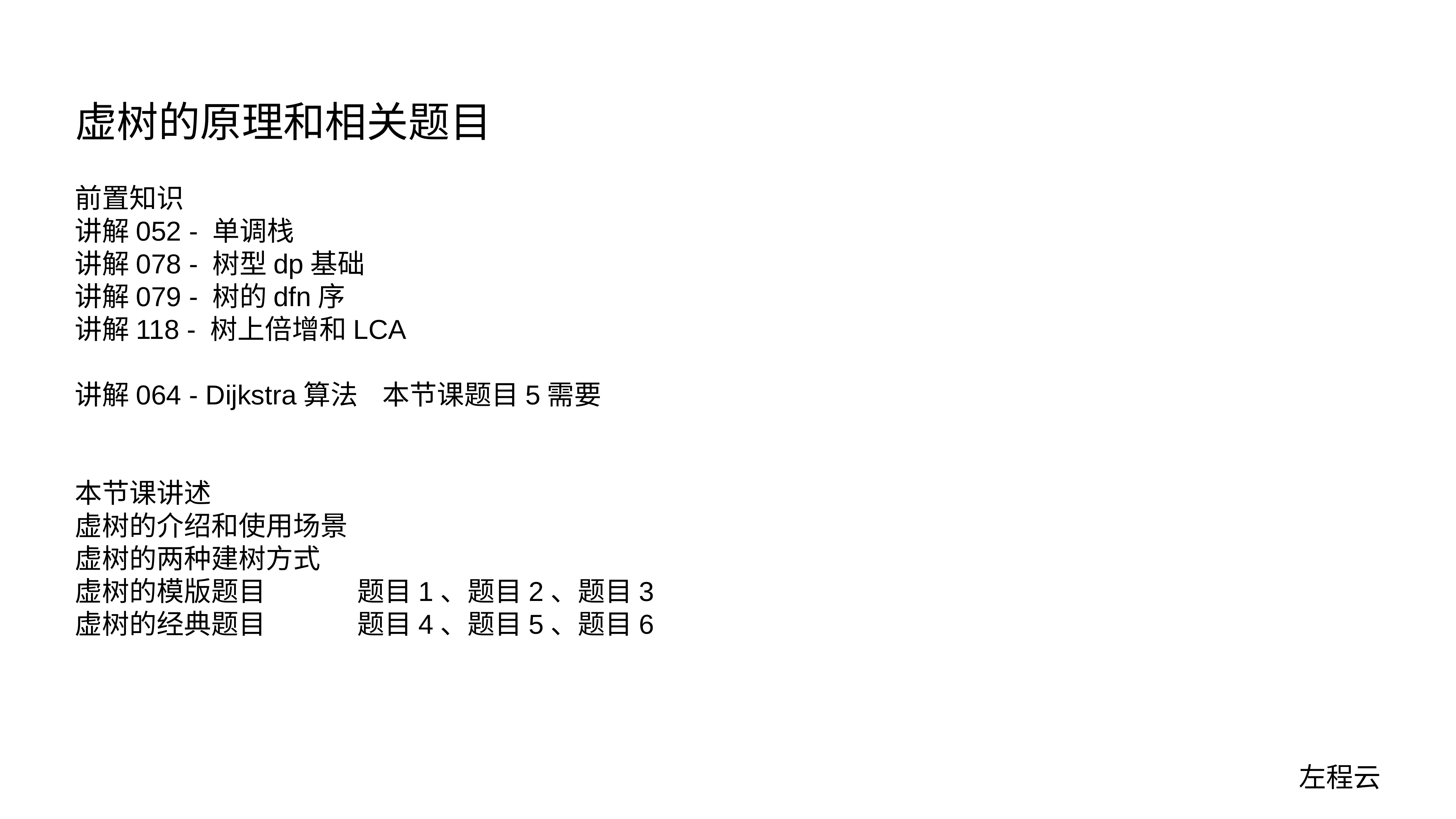

# 虚树的原理和相关题目
前置知识
讲解052 - 单调栈
讲解078 - 树型dp基础
讲解079 - 树的dfn序
讲解118 - 树上倍增和LCA

讲解064 - Dijkstra算法    本节课题目5需要

本节课讲述
虚树的介绍和使用场景
虚树的两种建树方式
虚树的模版题目               题目1、题目2、题目3
虚树的经典题目               题目4、题目5、题目6
左程云